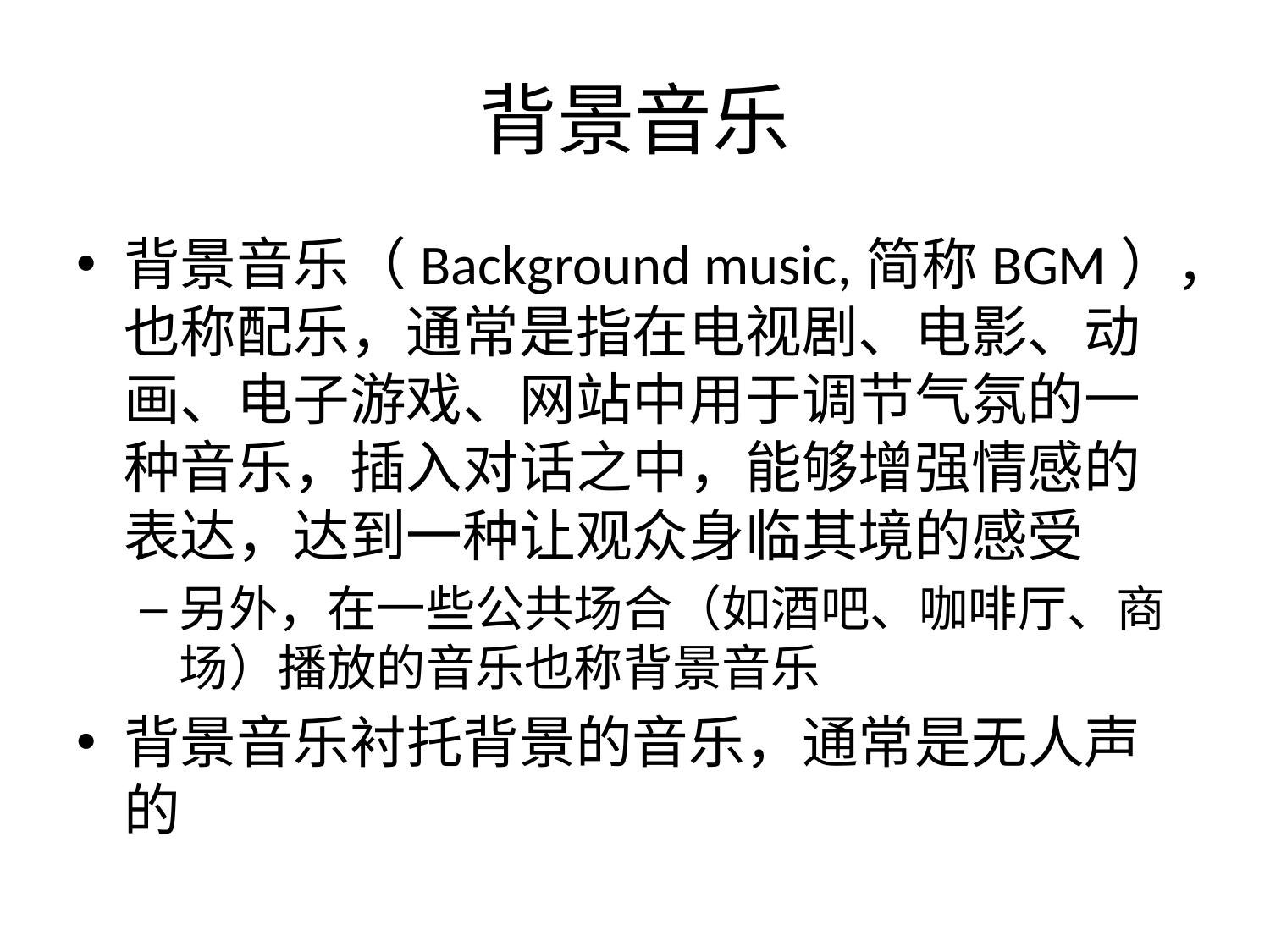

# 背景音乐
背景音乐（Background music,简称BGM），也称配乐，通常是指在电视剧、电影、动画、电子游戏、网站中用于调节气氛的一种音乐，插入对话之中，能够增强情感的表达，达到一种让观众身临其境的感受
另外，在一些公共场合（如酒吧、咖啡厅、商场）播放的音乐也称背景音乐
背景音乐衬托背景的音乐，通常是无人声的